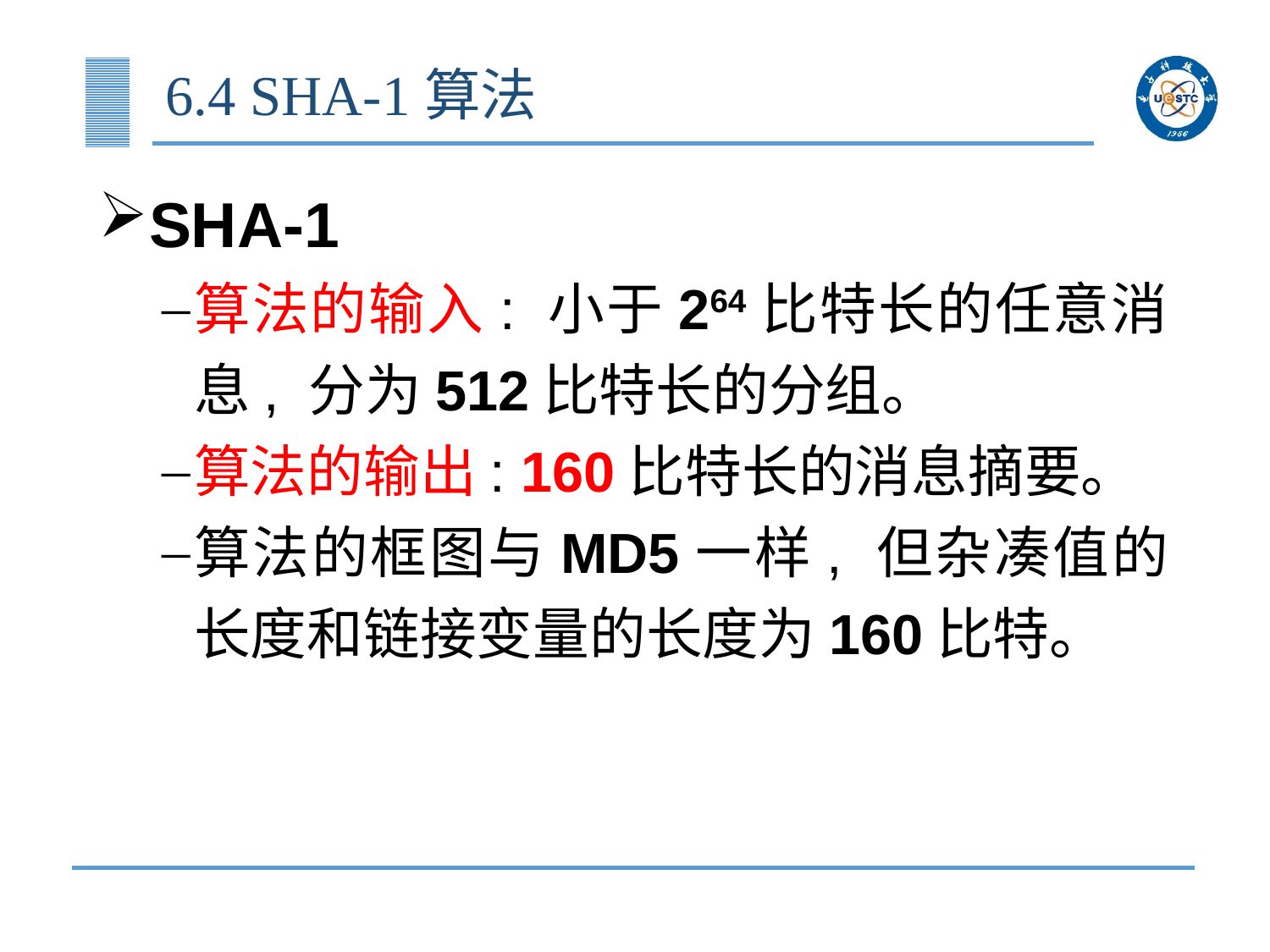

# 6.4 SHA-1算法
SHA-1
算法的输入: 小于264比特长的任意消息, 分为512比特长的分组。
算法的输出: 160比特长的消息摘要。
算法的框图与MD5一样, 但杂凑值的长度和链接变量的长度为160比特。